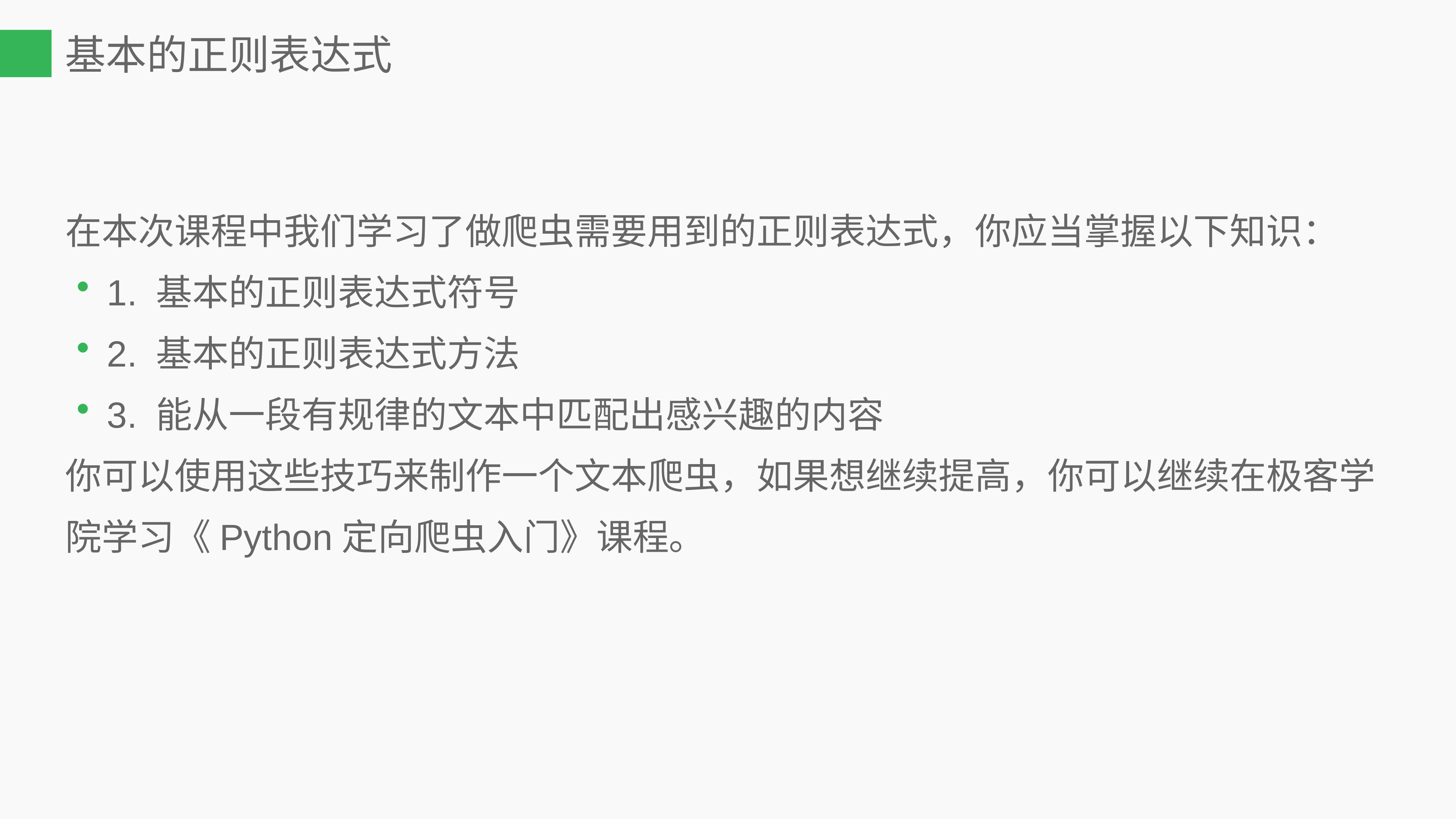

基本的正则表达式

在本次课程中我们学习了做爬虫需要用到的正则表达式，你应当掌握以下知识：
1. 基本的正则表达式符号
2. 基本的正则表达式方法
3. 能从一段有规律的文本中匹配出感兴趣的内容
你可以使用这些技巧来制作一个文本爬虫，如果想继续提高，你可以继续在极客学院学习《Python定向爬虫入门》课程。